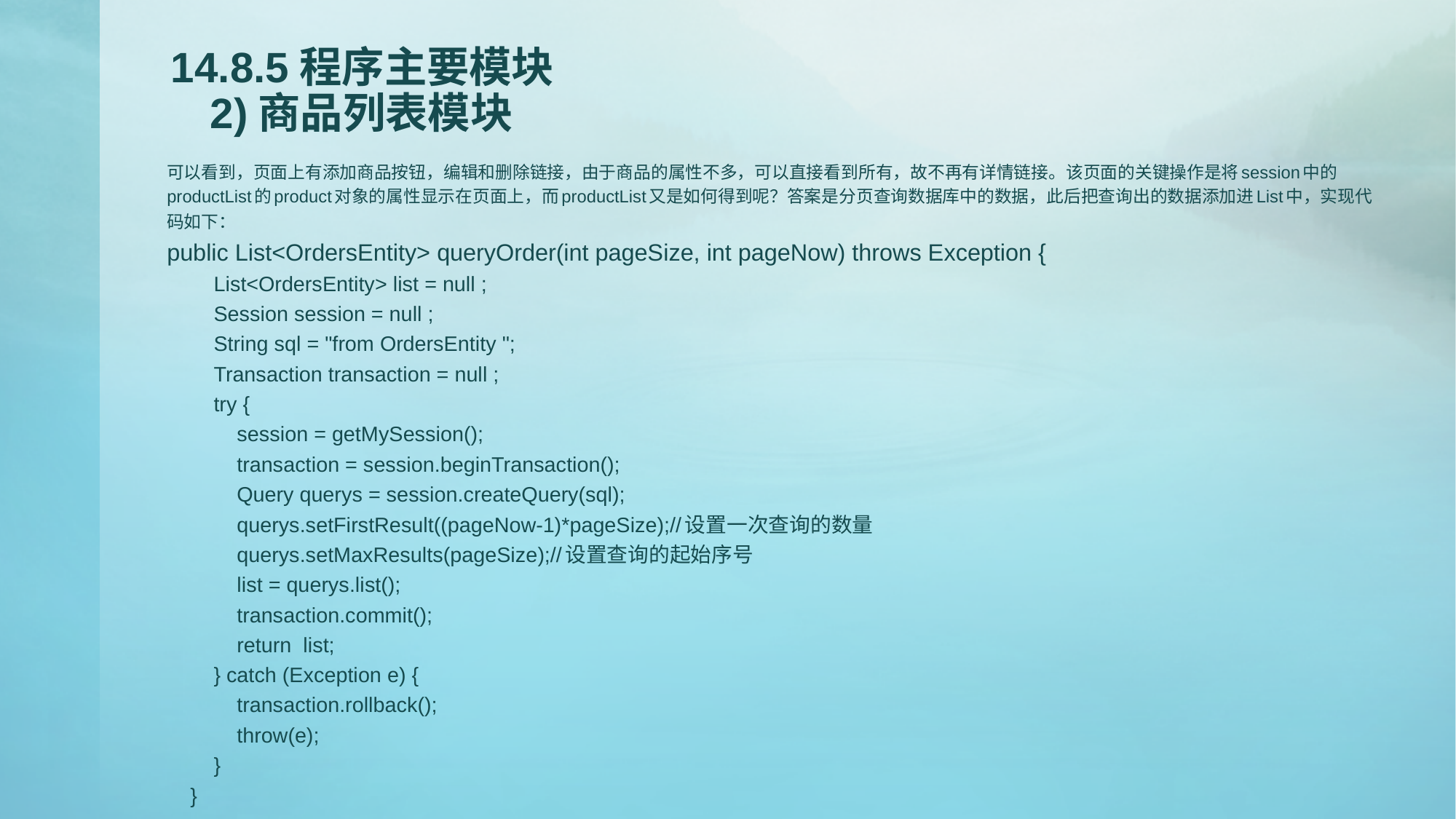

# 14.8.5程序主要模块 2)商品列表模块
可以看到，页面上有添加商品按钮，编辑和删除链接，由于商品的属性不多，可以直接看到所有，故不再有详情链接。该页面的关键操作是将session中的productList的product对象的属性显示在页面上，而productList又是如何得到呢？答案是分页查询数据库中的数据，此后把查询出的数据添加进List中，实现代码如下：
public List<OrdersEntity> queryOrder(int pageSize, int pageNow) throws Exception {
        List<OrdersEntity> list = null ;
        Session session = null ;
        String sql = "from OrdersEntity ";
        Transaction transaction = null ;
        try {
            session = getMySession();
            transaction = session.beginTransaction();
            Query querys = session.createQuery(sql);
            querys.setFirstResult((pageNow-1)*pageSize);//设置一次查询的数量
            querys.setMaxResults(pageSize);//设置查询的起始序号
            list = querys.list();
            transaction.commit();
            return  list;
        } catch (Exception e) {
            transaction.rollback();
            throw(e);
        }
    }